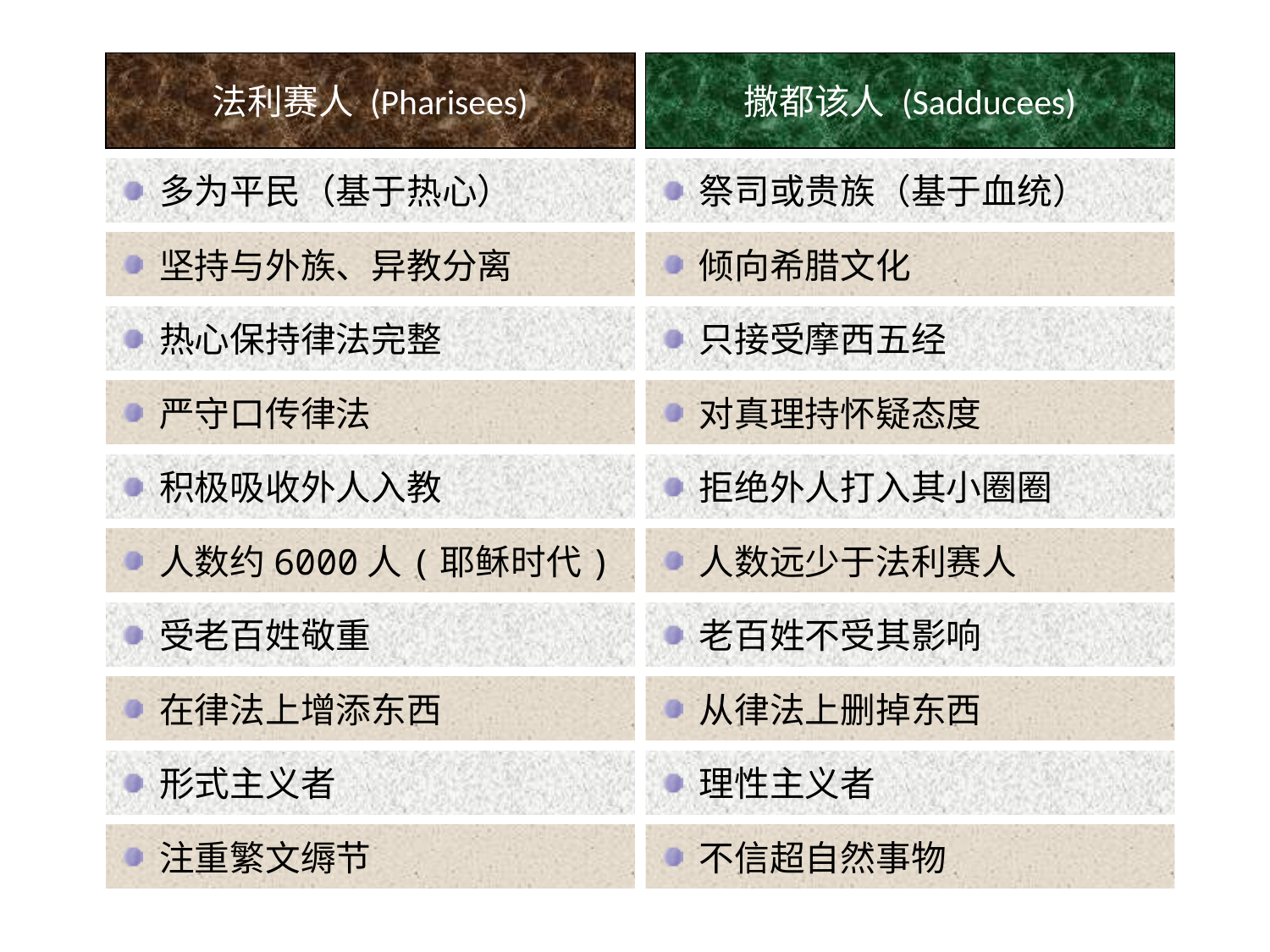

法利赛人 (Pharisees)
撒都该人 (Sadducees)
 多为平民（基于热心）
 祭司或贵族（基于血统）
 坚持与外族、异教分离
 倾向希腊文化
 热心保持律法完整
 只接受摩西五经
 严守口传律法
 对真理持怀疑态度
 积极吸收外人入教
 拒绝外人打入其小圈圈
 人数约6000人(耶稣时代)
 人数远少于法利赛人
 受老百姓敬重
 老百姓不受其影响
 在律法上增添东西
 从律法上删掉东西
 形式主义者
 理性主义者
 注重繁文缛节
 不信超自然事物